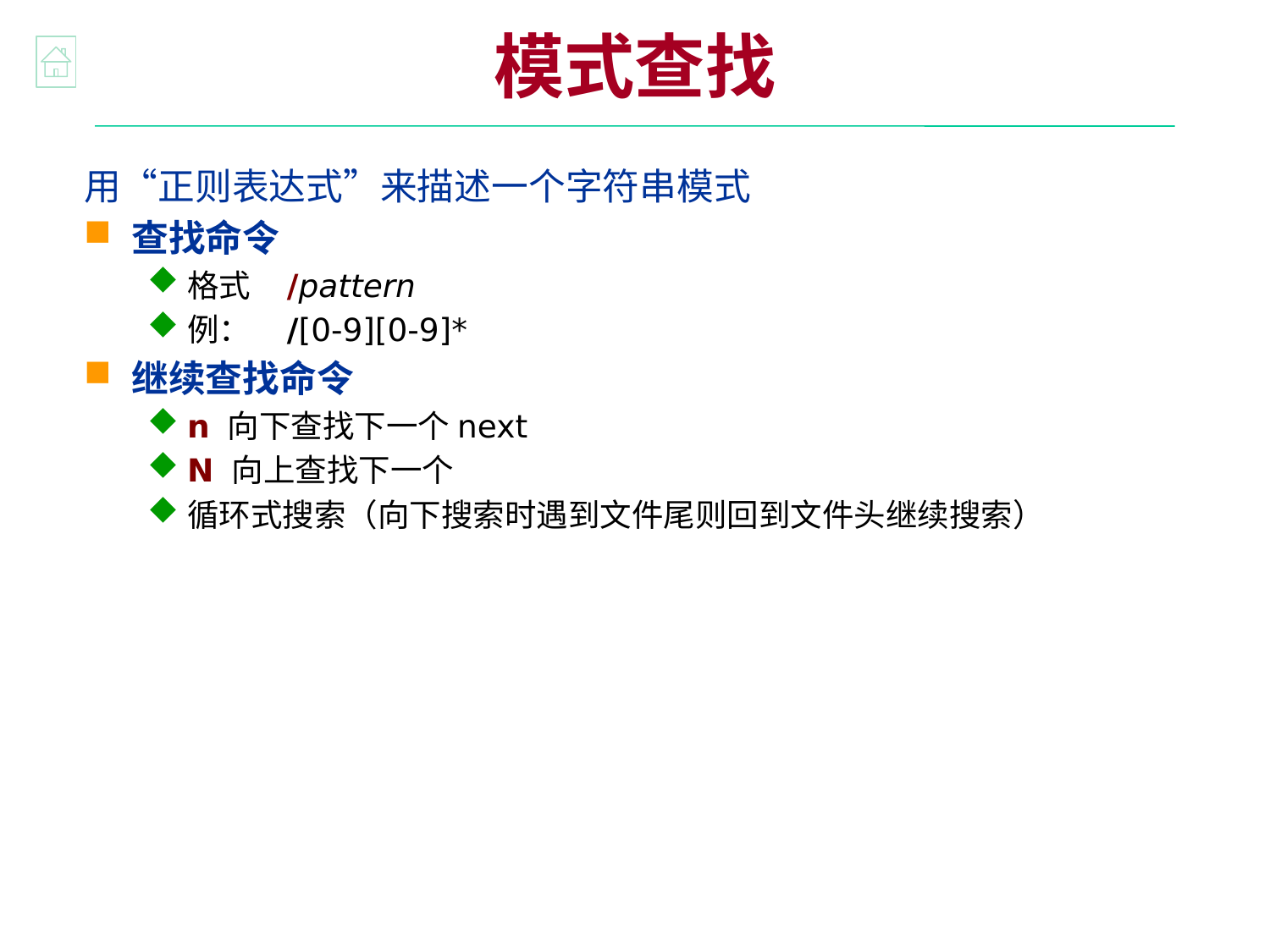

模式查找

用“正则表达式”来描述一个字符串模式
查找命令
格式    /pattern
例：    /[0-9][0-9]*
继续查找命令
n 向下查找下一个next
N 向上查找下一个
循环式搜索（向下搜索时遇到文件尾则回到文件头继续搜索）